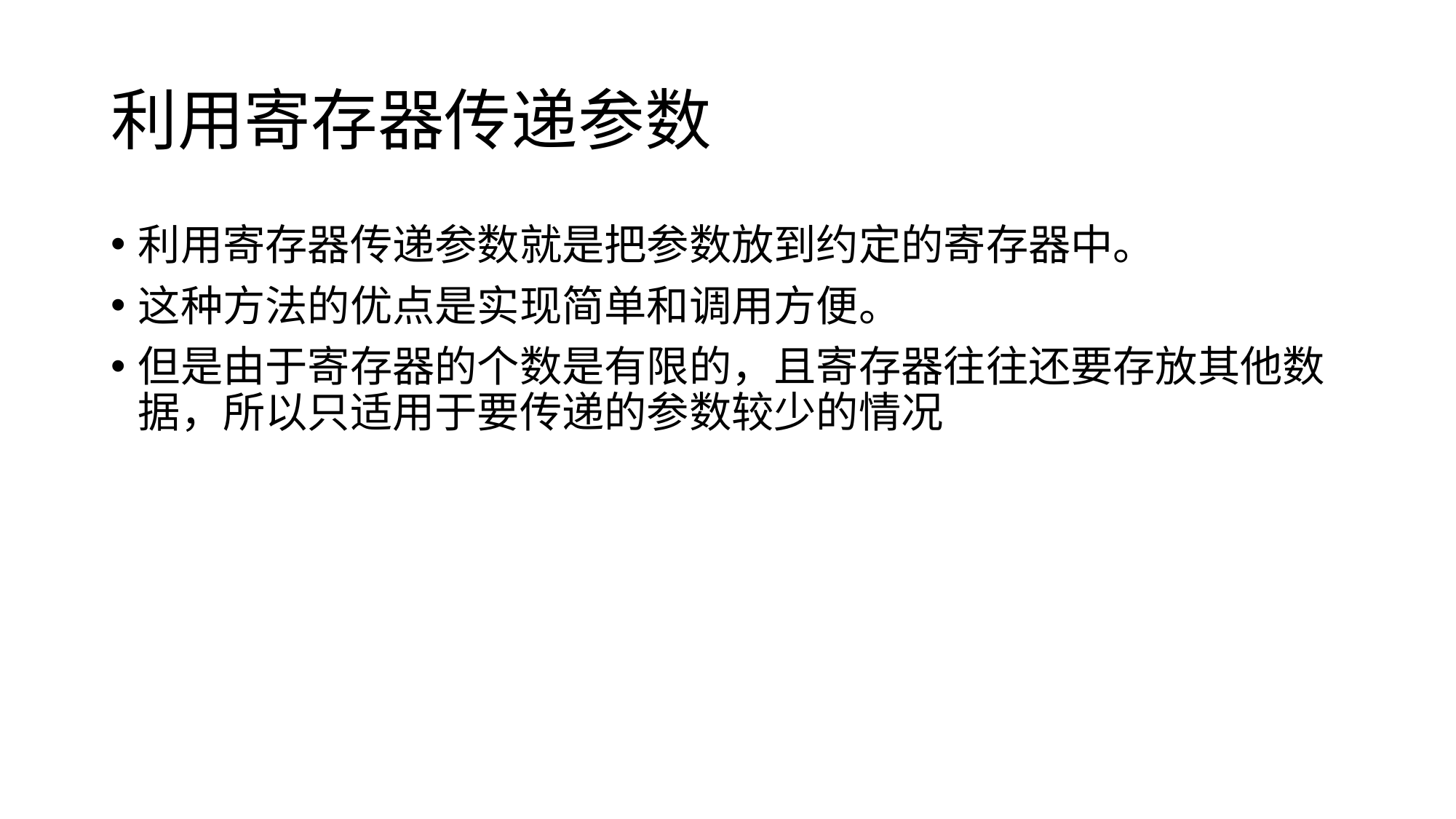

# 利用寄存器传递参数
利用寄存器传递参数就是把参数放到约定的寄存器中。
这种方法的优点是实现简单和调用方便。
但是由于寄存器的个数是有限的，且寄存器往往还要存放其他数据，所以只适用于要传递的参数较少的情况